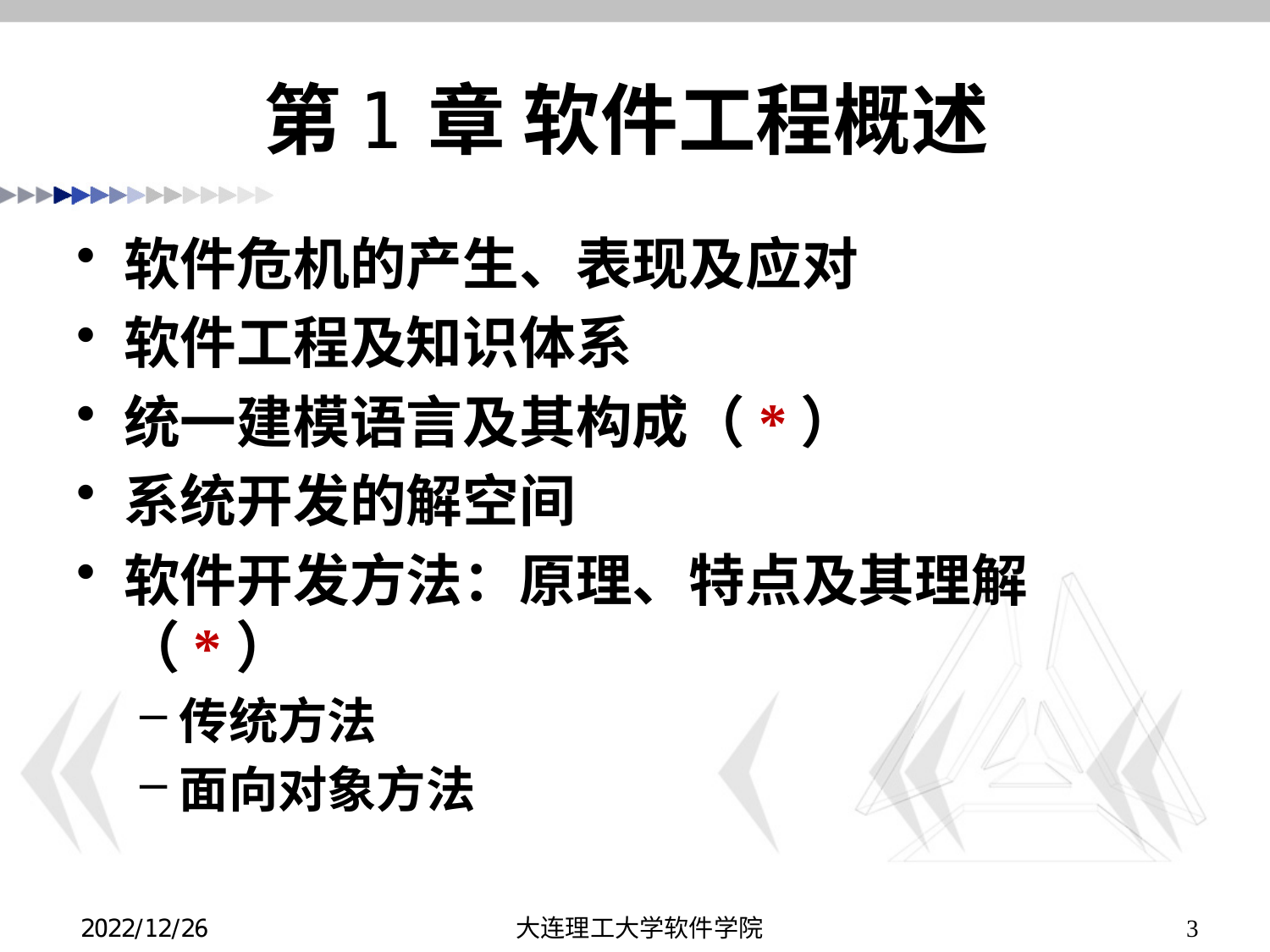

# 第1章 软件工程概述
软件危机的产生、表现及应对
软件工程及知识体系
统一建模语言及其构成（*）
系统开发的解空间
软件开发方法：原理、特点及其理解（*）
传统方法
面向对象方法
2022/12/26
大连理工大学软件学院
3